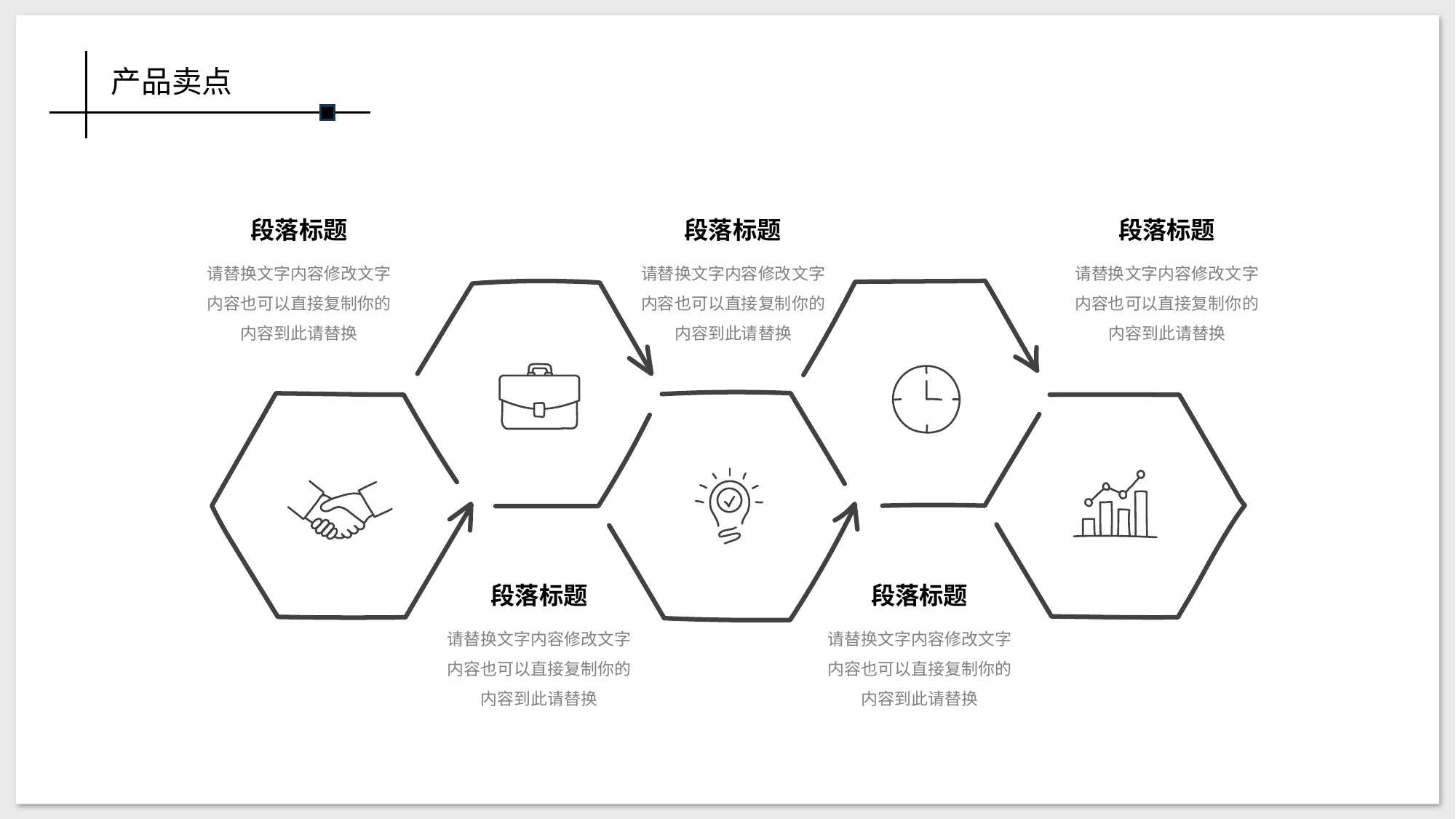

产品卖点

段落标题
段落标题
段落标题
请替换文字内容修改文字内容也可以直接复制你的内容到此请替换
请替换文字内容修改文字内容也可以直接复制你的内容到此请替换
请替换文字内容修改文字内容也可以直接复制你的内容到此请替换

段落标题
段落标题
请替换文字内容修改文字内容也可以直接复制你的内容到此请替换
请替换文字内容修改文字内容也可以直接复制你的内容到此请替换